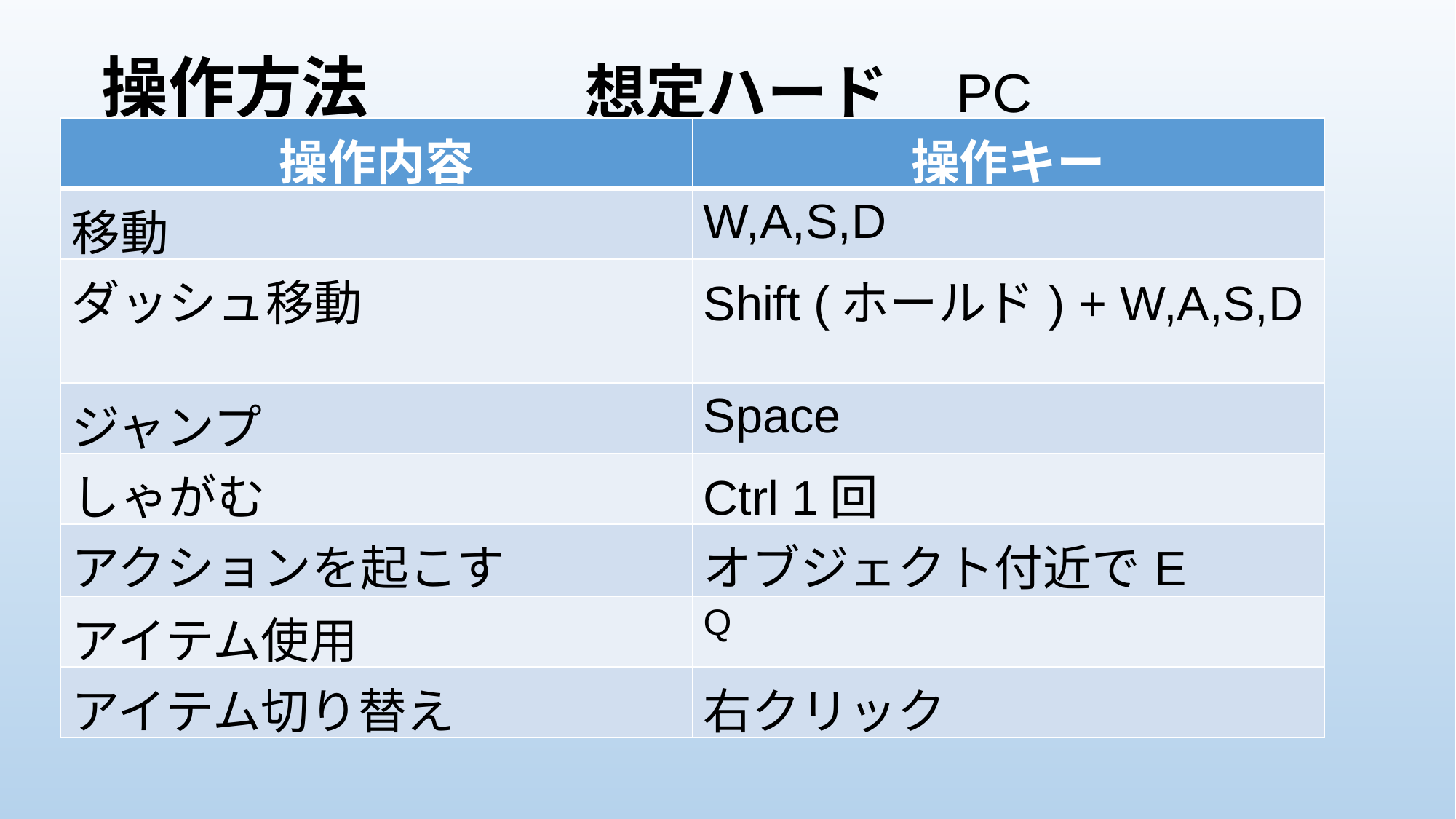

# 操作方法
想定ハード
PC
| 操作内容 | 操作キー |
| --- | --- |
| 移動 | W,A,S,D |
| ダッシュ移動 | Shift (ホールド) + W,A,S,D |
| ジャンプ | Space |
| しゃがむ | Ctrl 1回 |
| アクションを起こす | オブジェクト付近でE |
| アイテム使用 | Q |
| アイテム切り替え | 右クリック |